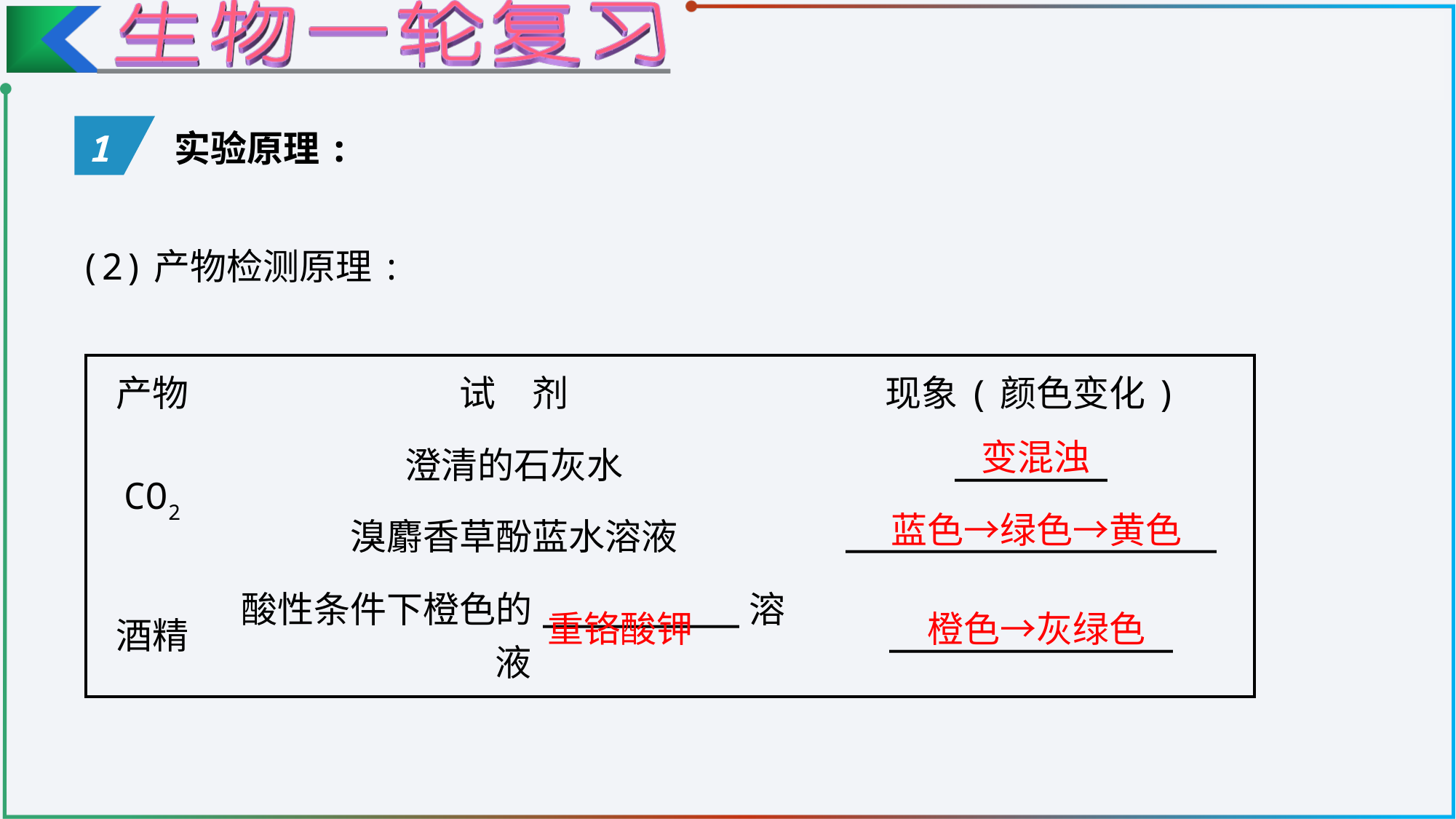

1
实验原理:
(2)产物检测原理:
| 产物 | 试　剂 | 现象(颜色变化) |
| --- | --- | --- |
| CO2 | 澄清的石灰水 | \_\_\_\_\_\_\_ |
|  | 溴麝香草酚蓝水溶液 | \_\_\_\_\_\_\_\_\_\_\_\_\_\_\_\_\_ |
| 酒精 | 酸性条件下橙色的\_\_\_\_\_\_\_\_\_溶液 | \_\_\_\_\_\_\_\_\_\_\_\_\_ |
变混浊
蓝色→绿色→黄色
重铬酸钾
橙色→灰绿色